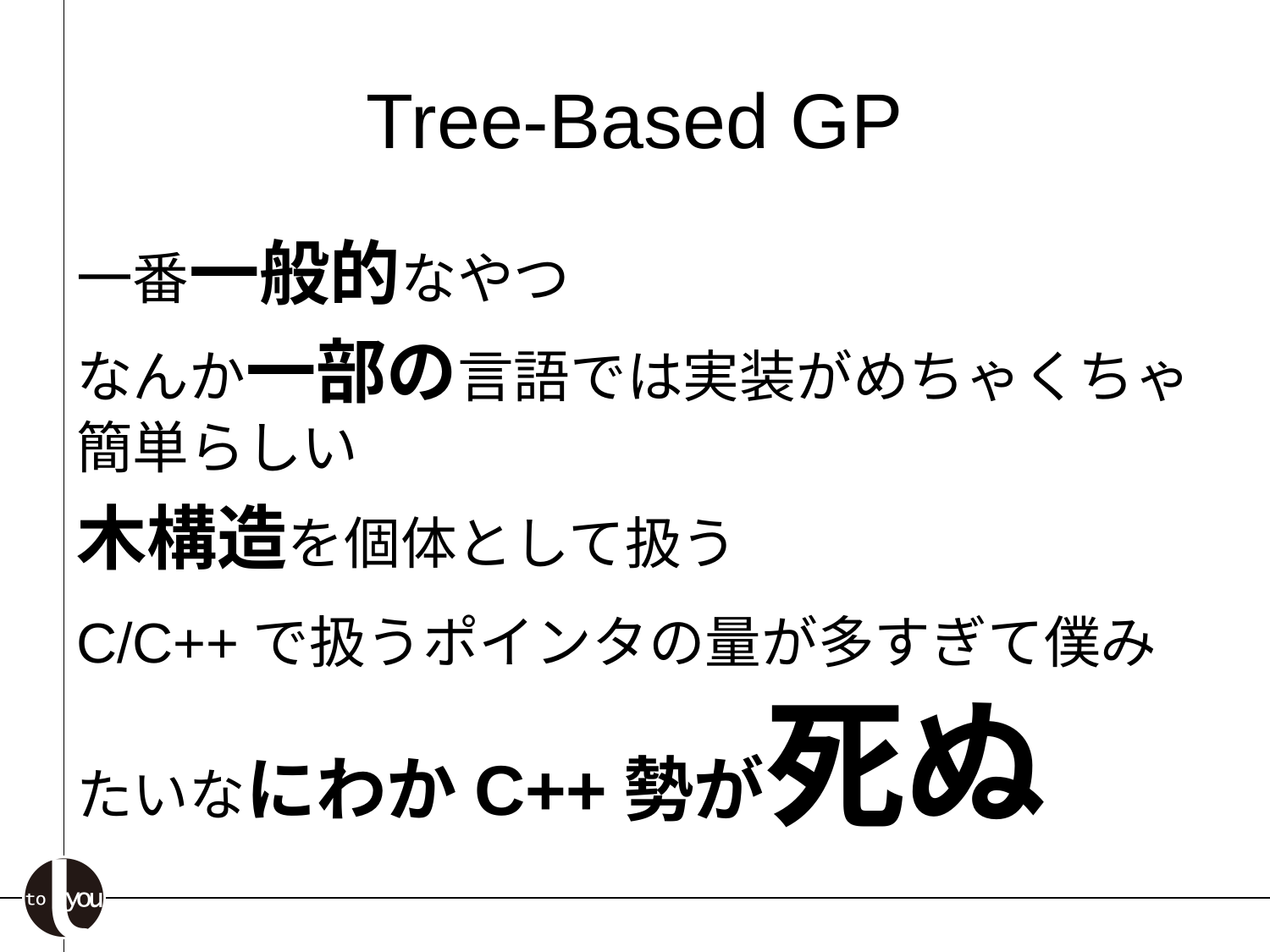

# Tree-Based GP
一番一般的なやつ
なんか一部の言語では実装がめちゃくちゃ簡単らしい
木構造を個体として扱う
C/C++で扱うポインタの量が多すぎて僕みたいなにわかC++勢が死ぬ